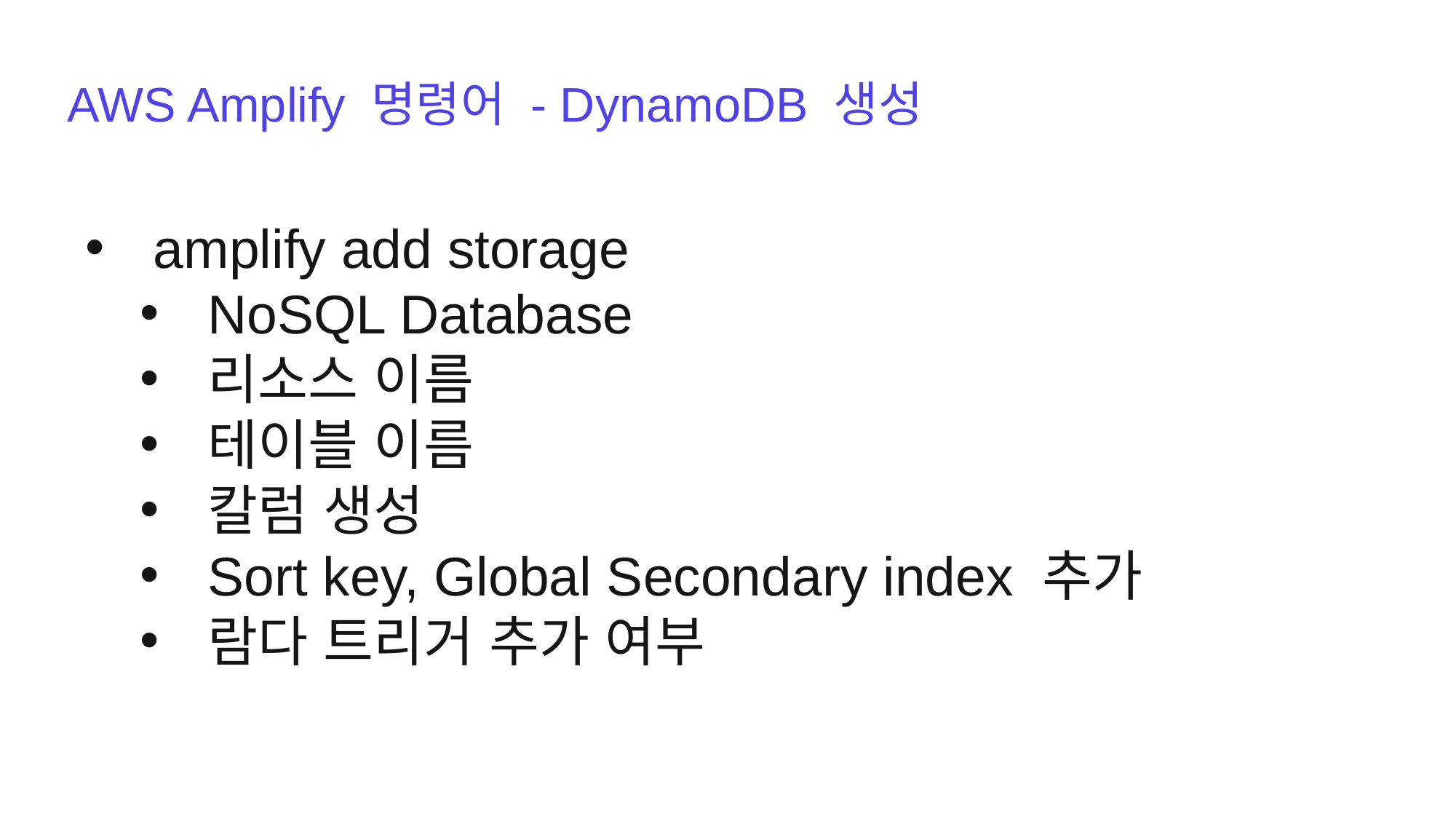

AWS Amplify 명령어 - DynamoDB 생성
amplify add storage
NoSQL Database
리소스 이름
테이블 이름
칼럼 생성
Sort key, Global Secondary index 추가
람다 트리거 추가 여부